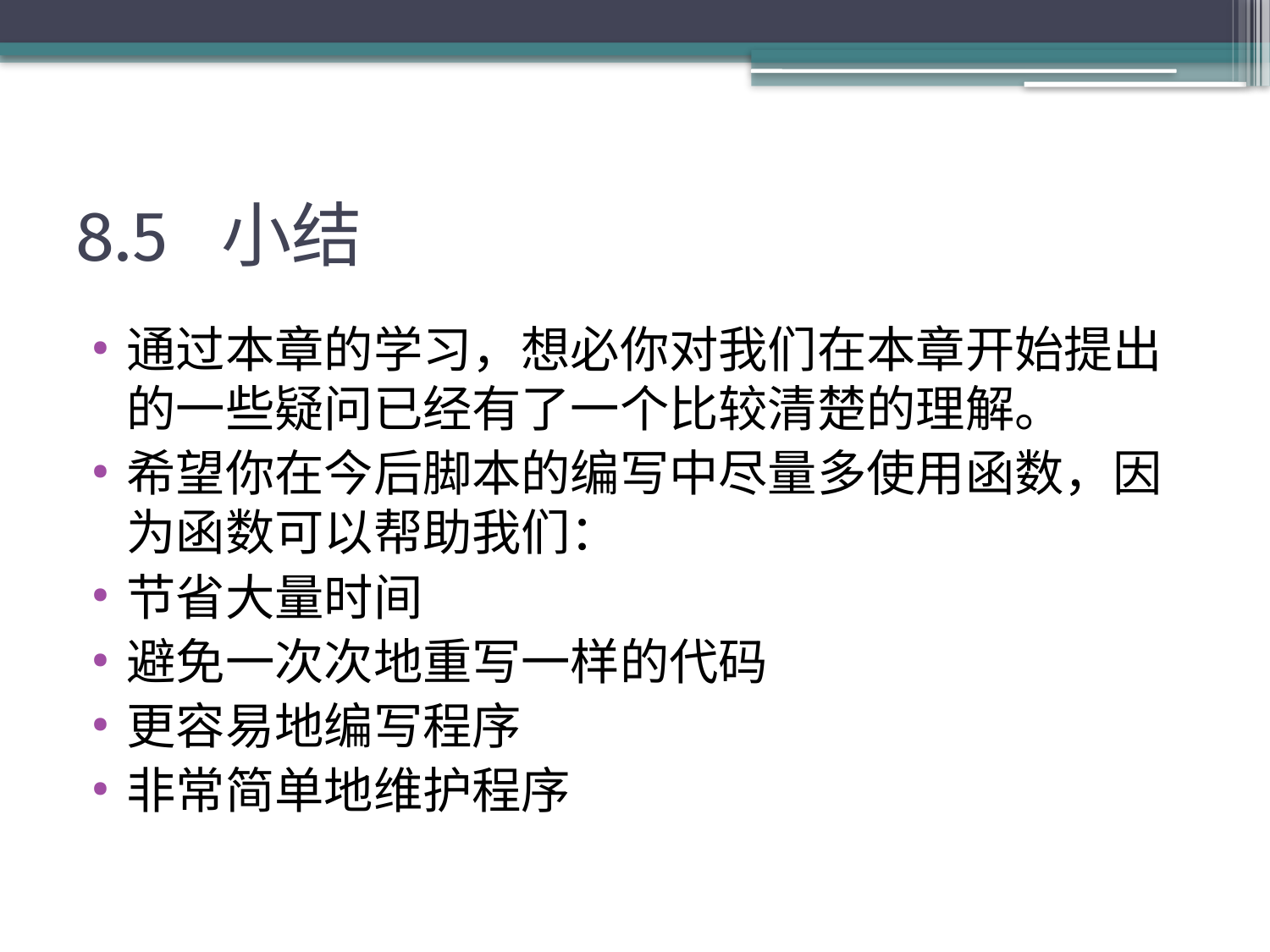

# 8.5  小结
通过本章的学习，想必你对我们在本章开始提出的一些疑问已经有了一个比较清楚的理解。
希望你在今后脚本的编写中尽量多使用函数，因为函数可以帮助我们：
节省大量时间
避免一次次地重写一样的代码
更容易地编写程序
非常简单地维护程序